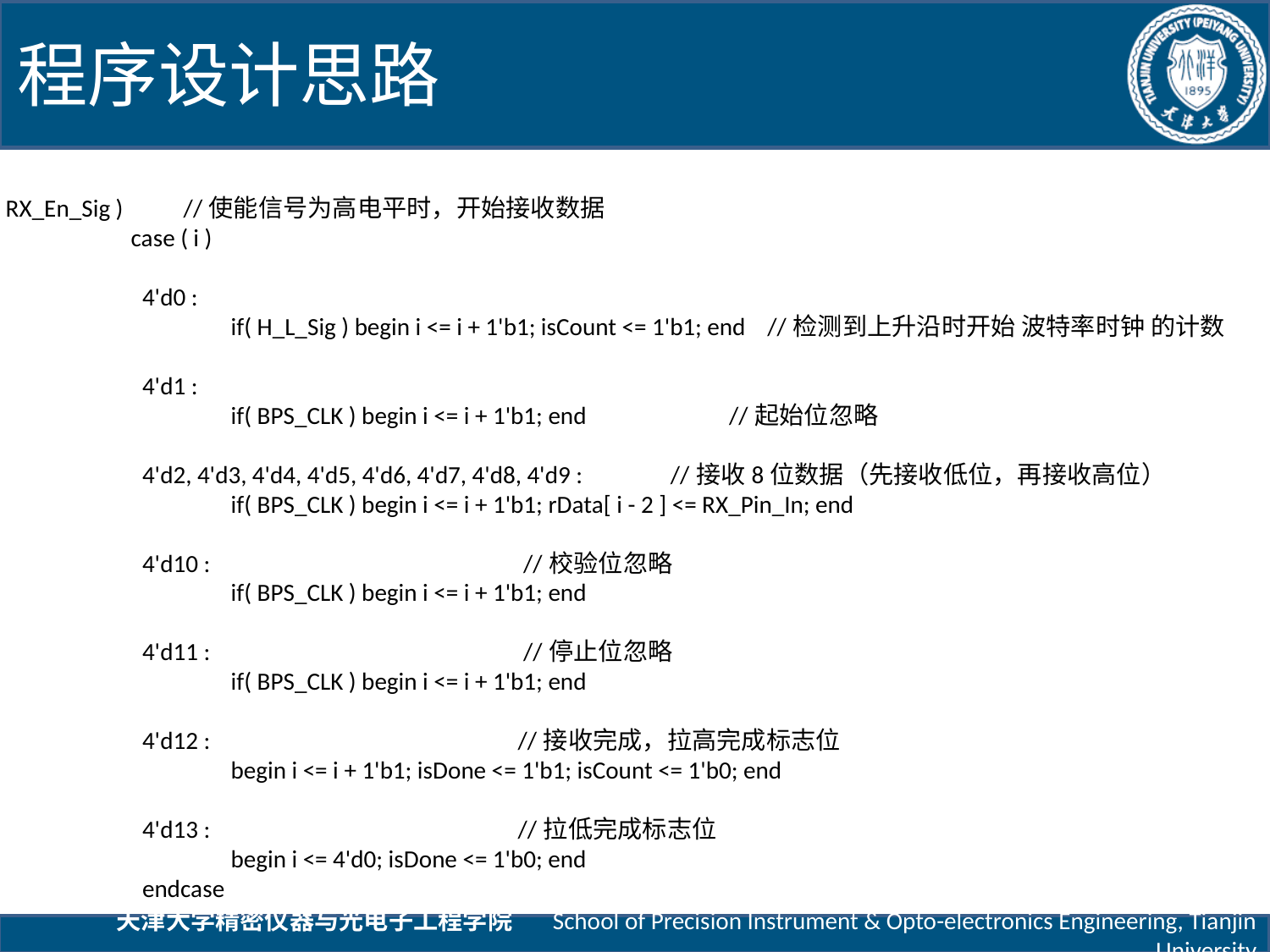

程序设计思路
                               else if( RX_En_Sig )           //使能信号为高电平时，开始接收数据
		                             case ( i )

			        4'd0 :
				 if( H_L_Sig ) begin i <= i + 1'b1; isCount <= 1'b1; end    //检测到上升沿时开始 波特率时钟 的计数

			        4'd1 :
				 if( BPS_CLK ) begin i <= i + 1'b1; end                          //起始位忽略

			        4'd2, 4'd3, 4'd4, 4'd5, 4'd6, 4'd7, 4'd8, 4'd9 :                //接收8位数据（先接收低位，再接收高位）
				 if( BPS_CLK ) begin i <= i + 1'b1; rData[ i - 2 ] <= RX_Pin_In; end

			        4'd10 :                                                         //校验位忽略
				 if( BPS_CLK ) begin i <= i + 1'b1; end

			        4'd11 :                                                         //停止位忽略
				 if( BPS_CLK ) begin i <= i + 1'b1; end

			        4'd12 :                                                        //接收完成，拉高完成标志位
				 begin i <= i + 1'b1; isDone <= 1'b1; isCount <= 1'b0; end

			        4'd13 :                                                        //拉低完成标志位
				 begin i <= 4'd0; isDone <= 1'b0; end
			        endcase